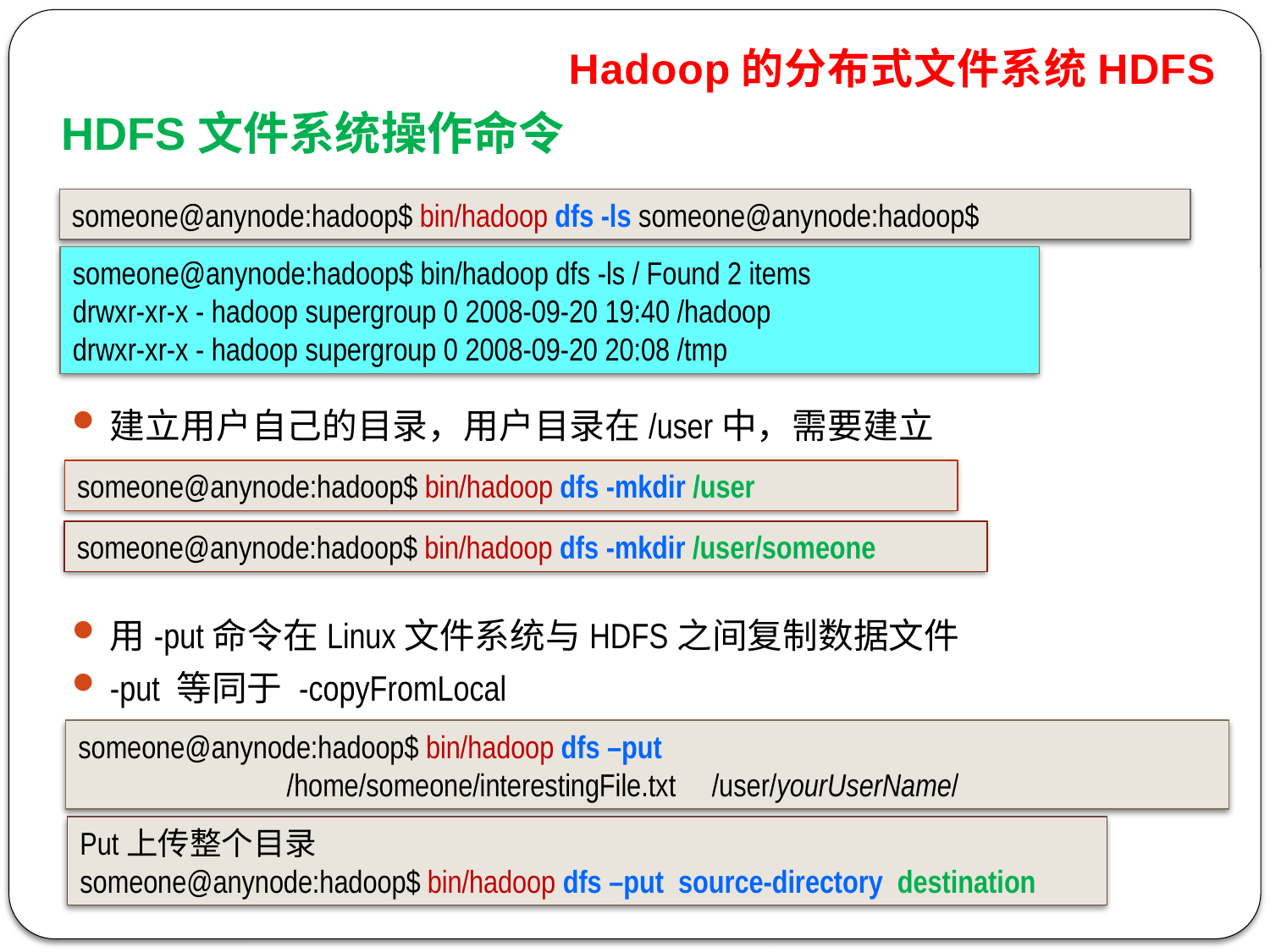

Hadoop的分布式文件系统HDFS
HDFS文件系统操作命令

someone@anynode:hadoop$ bin/hadoop dfs -ls someone@anynode:hadoop$
someone@anynode:hadoop$ bin/hadoop dfs -ls / Found 2 items
drwxr-xr-x - hadoop supergroup 0 2008-09-20 19:40 /hadoop
drwxr-xr-x - hadoop supergroup 0 2008-09-20 20:08 /tmp
建立用户自己的目录，用户目录在/user中，需要建立

用-put命令在Linux文件系统与HDFS之间复制数据文件
-put 等同于 -copyFromLocal
someone@anynode:hadoop$ bin/hadoop dfs -mkdir /user
someone@anynode:hadoop$ bin/hadoop dfs -mkdir /user/someone
someone@anynode:hadoop$ bin/hadoop dfs –put
                             /home/someone/interestingFile.txt     /user/yourUserName/
Put上传整个目录
someone@anynode:hadoop$ bin/hadoop dfs –put  source-directory  destination